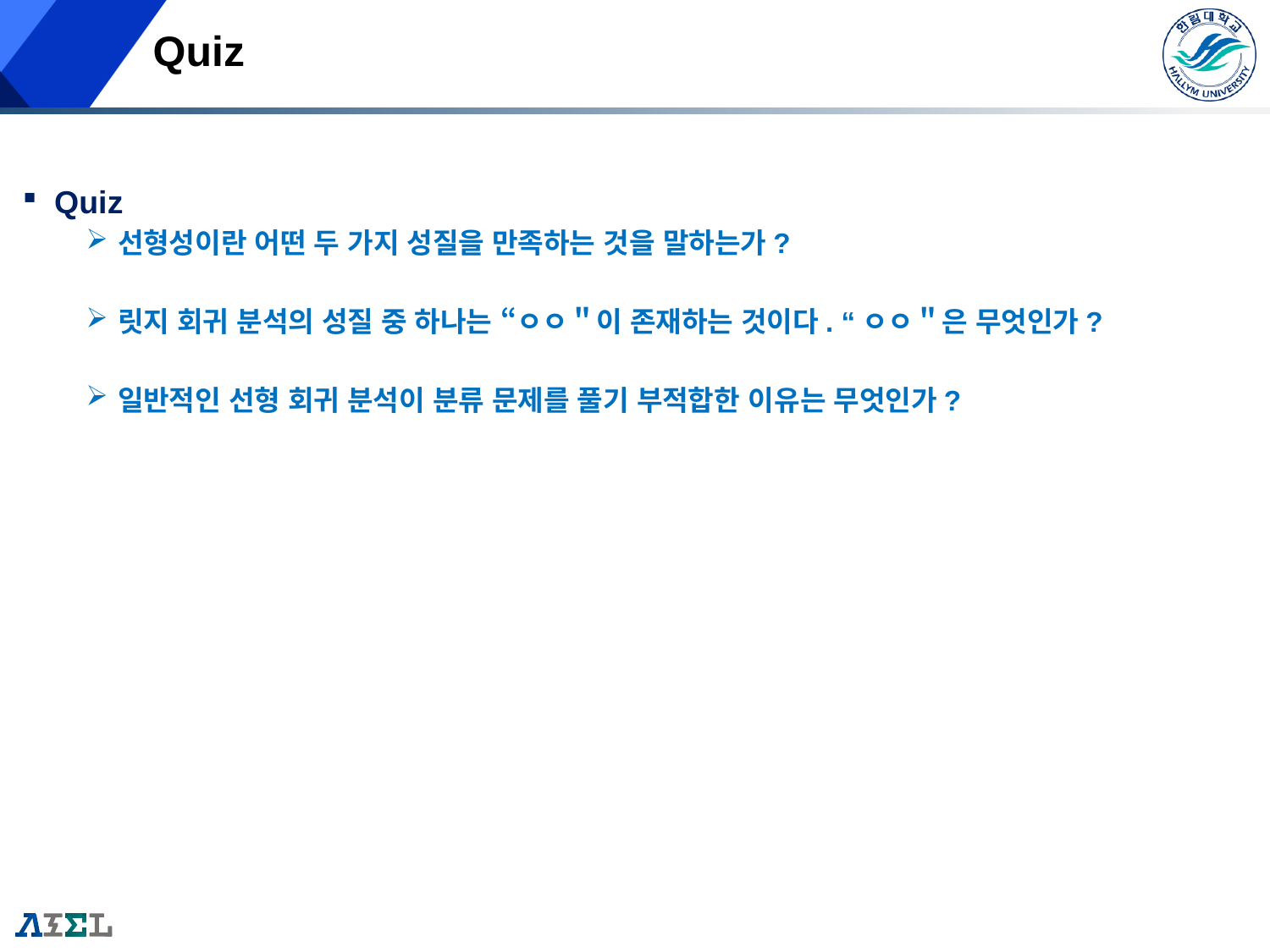

# Quiz

Quiz
선형성이란 어떤 두 가지 성질을 만족하는 것을 말하는가?

릿지 회귀 분석의 성질 중 하나는 “ㅇㅇ＂이 존재하는 것이다. “ㅇㅇ＂은 무엇인가?

일반적인 선형 회귀 분석이 분류 문제를 풀기 부적합한 이유는 무엇인가?